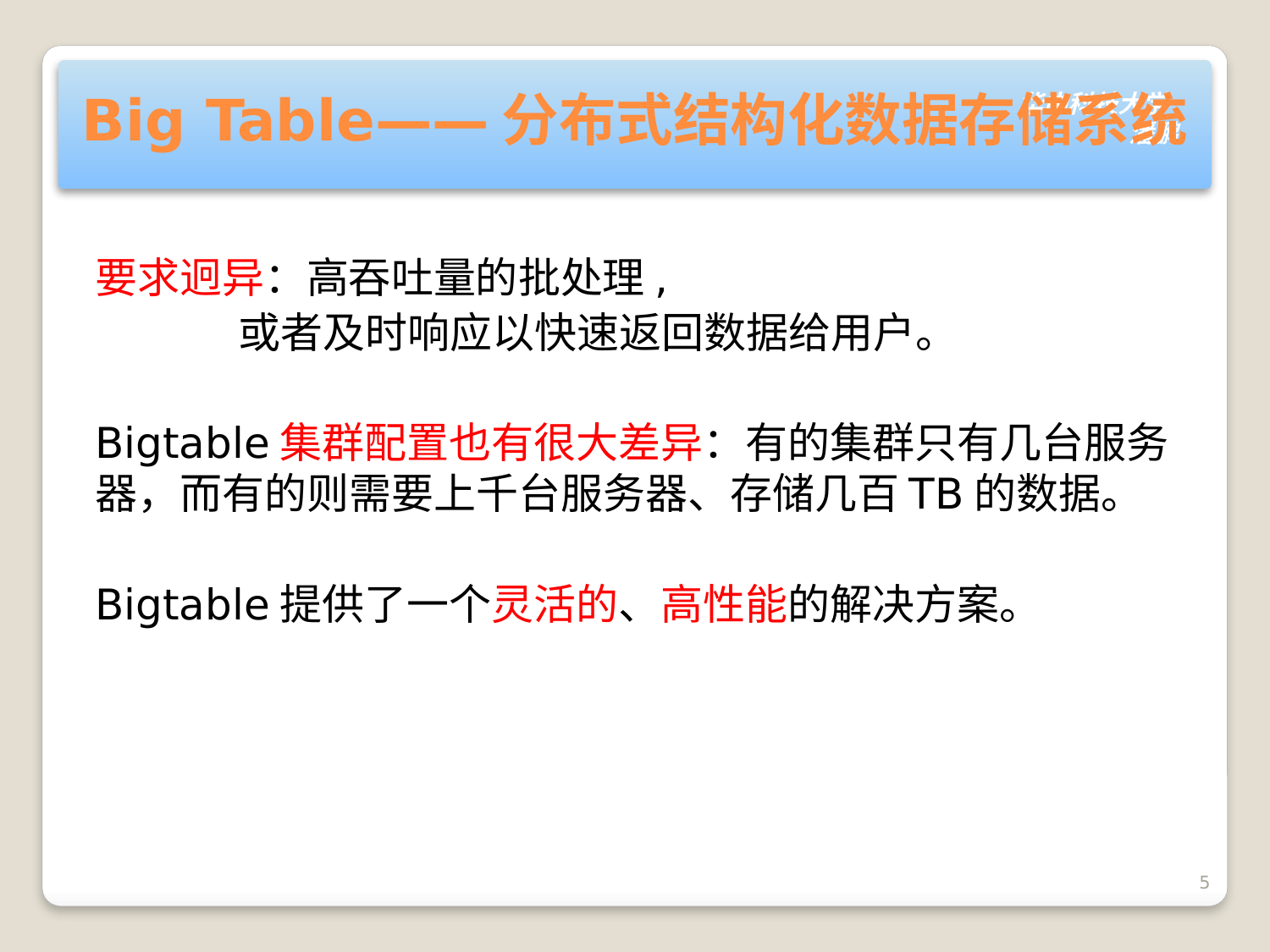

# Big Table——分布式结构化数据存储系统
要求迥异：高吞吐量的批处理,
              或者及时响应以快速返回数据给用户。

Bigtable集群配置也有很大差异：有的集群只有几台服务器，而有的则需要上千台服务器、存储几百TB的数据。

Bigtable提供了一个灵活的、高性能的解决方案。
5